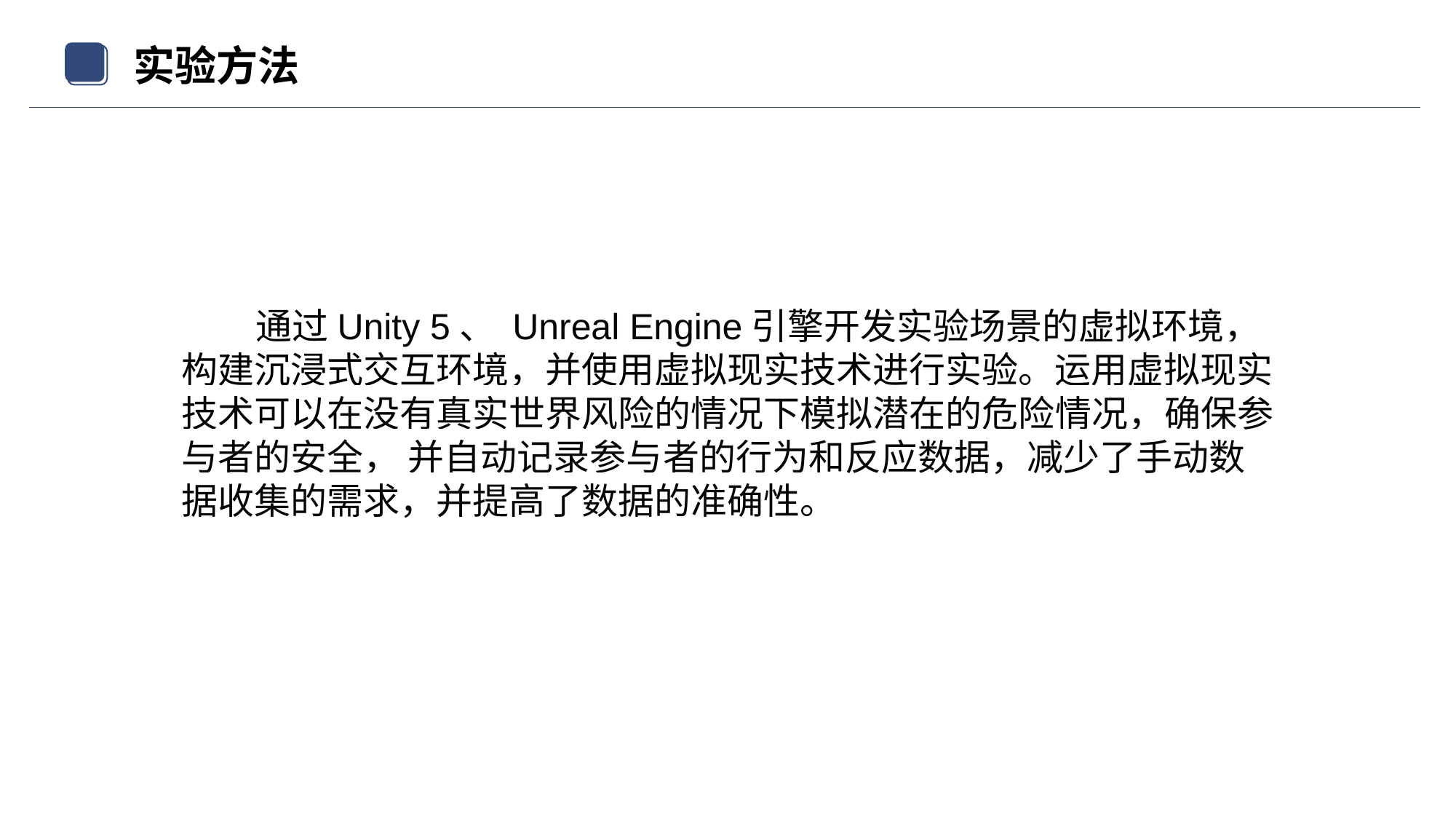

实验方法
        通过Unity 5、 Unreal Engine引擎开发实验场景的虚拟环境，构建沉浸式交互环境，并使用虚拟现实技术进行实验。运用虚拟现实技术可以在没有真实世界风险的情况下模拟潜在的危险情况，确保参与者的安全， 并自动记录参与者的行为和反应数据，减少了手动数据收集的需求，并提高了数据的准确性。